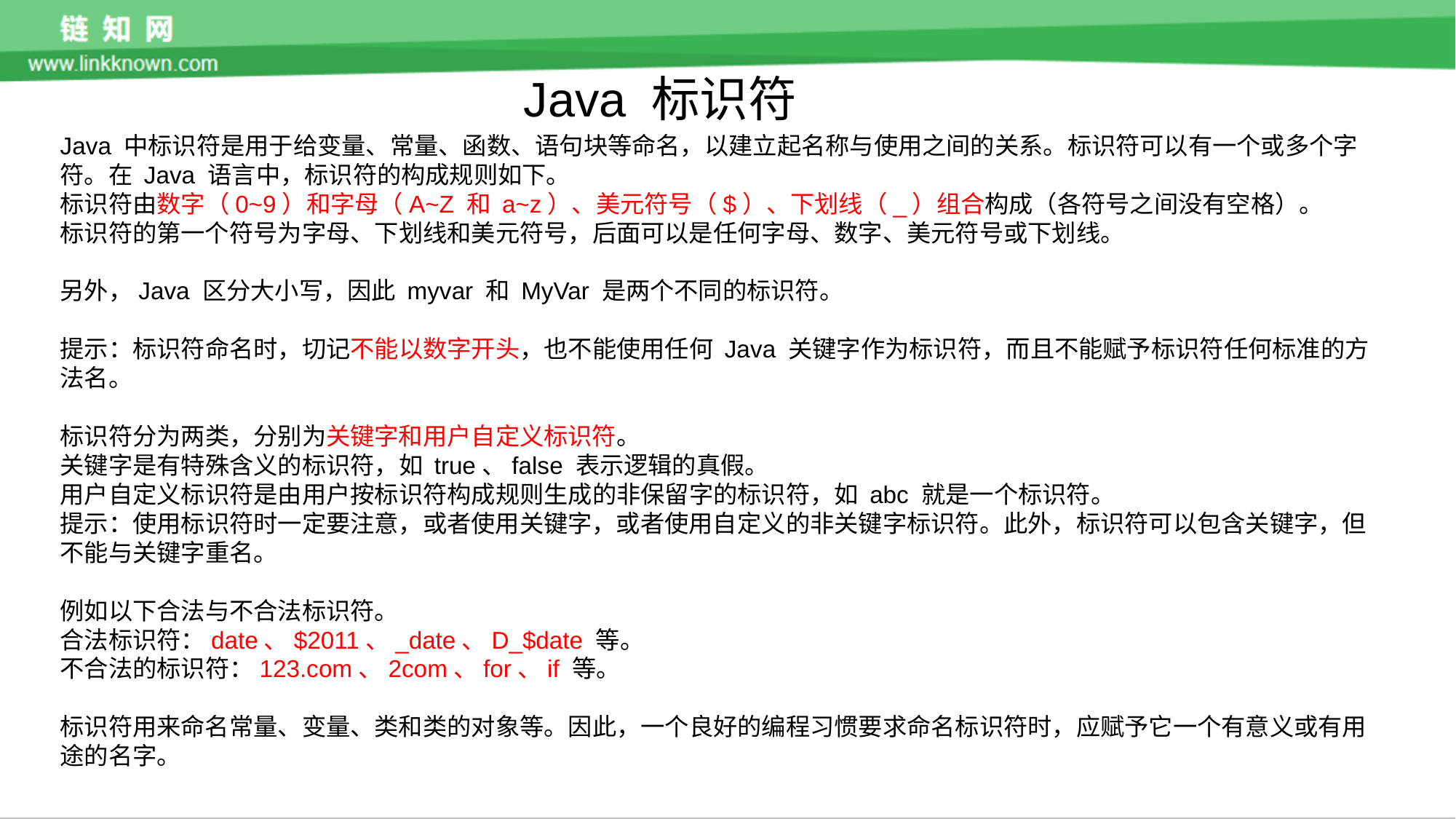

Java 标识符
Java 中标识符是用于给变量、常量、函数、语句块等命名，以建立起名称与使用之间的关系。标识符可以有一个或多个字符。在 Java 语言中，标识符的构成规则如下。
标识符由数字（0~9）和字母（A~Z 和 a~z）、美元符号（$）、下划线（_）组合构成（各符号之间没有空格）。
标识符的第一个符号为字母、下划线和美元符号，后面可以是任何字母、数字、美元符号或下划线。

另外，Java 区分大小写，因此 myvar 和 MyVar 是两个不同的标识符。

提示：标识符命名时，切记不能以数字开头，也不能使用任何 Java 关键字作为标识符，而且不能赋予标识符任何标准的方法名。

标识符分为两类，分别为关键字和用户自定义标识符。
关键字是有特殊含义的标识符，如 true、false 表示逻辑的真假。
用户自定义标识符是由用户按标识符构成规则生成的非保留字的标识符，如 abc 就是一个标识符。
提示：使用标识符时一定要注意，或者使用关键字，或者使用自定义的非关键字标识符。此外，标识符可以包含关键字，但不能与关键字重名。

例如以下合法与不合法标识符。
合法标识符：date、$2011、_date、D_$date 等。
不合法的标识符：123.com、2com、for、if 等。

标识符用来命名常量、变量、类和类的对象等。因此，一个良好的编程习惯要求命名标识符时，应赋予它一个有意义或有用途的名字。